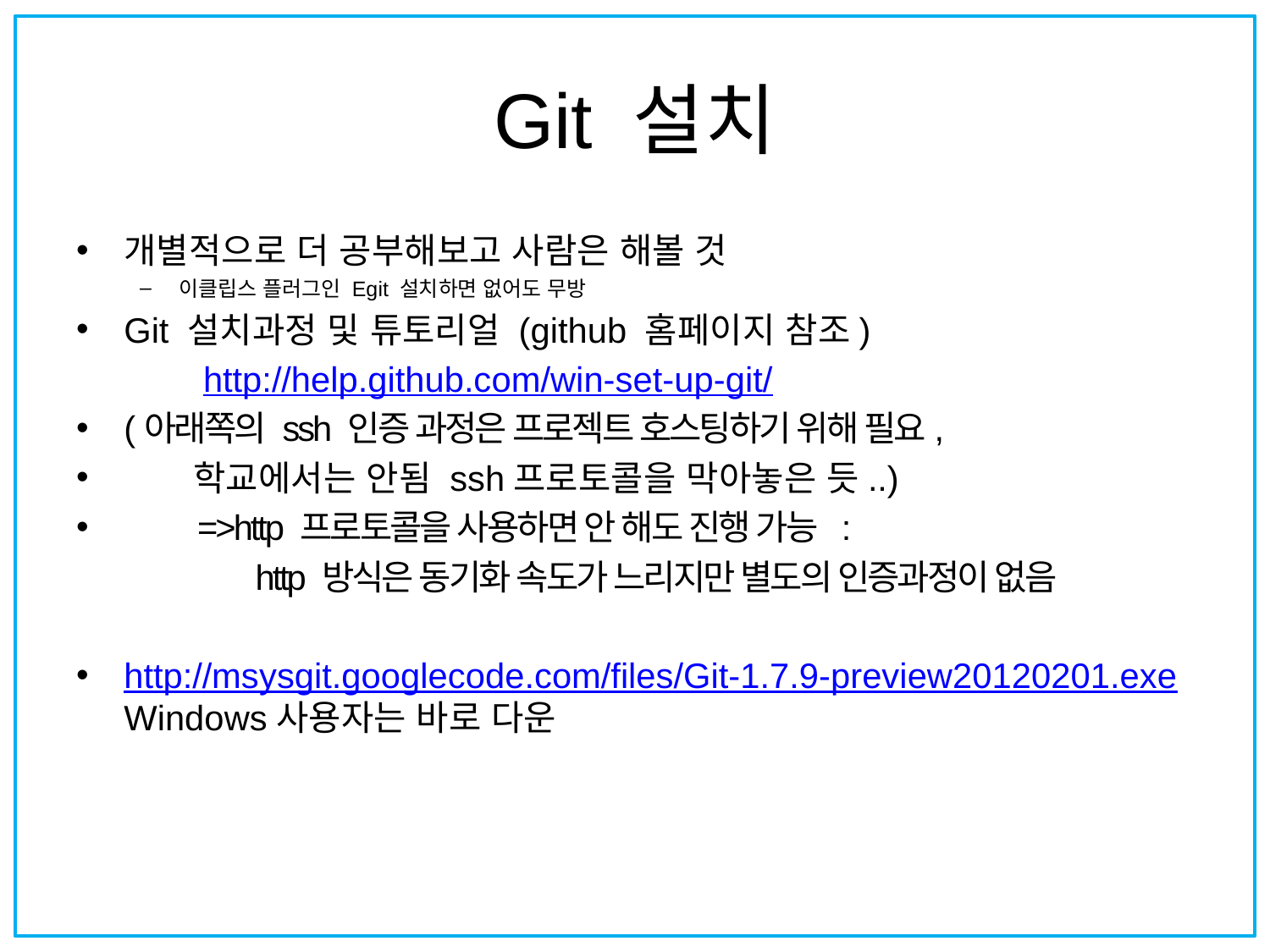

# Git 설치
개별적으로 더 공부해보고 사람은 해볼 것
이클립스 플러그인 Egit 설치하면 없어도 무방
Git 설치과정 및 튜토리얼 (github 홈페이지 참조)
	http://help.github.com/win-set-up-git/
(아래쪽의 ssh 인증 과정은 프로젝트 호스팅하기 위해 필요,
        학교에서는 안됨 ssh프로토콜을 막아놓은 듯..)
          =>http 프로토콜을 사용하면 안 해도 진행 가능  :
	       http 방식은 동기화 속도가 느리지만 별도의 인증과정이 없음

http://msysgit.googlecode.com/files/Git-1.7.9-preview20120201.exe Windows사용자는 바로 다운